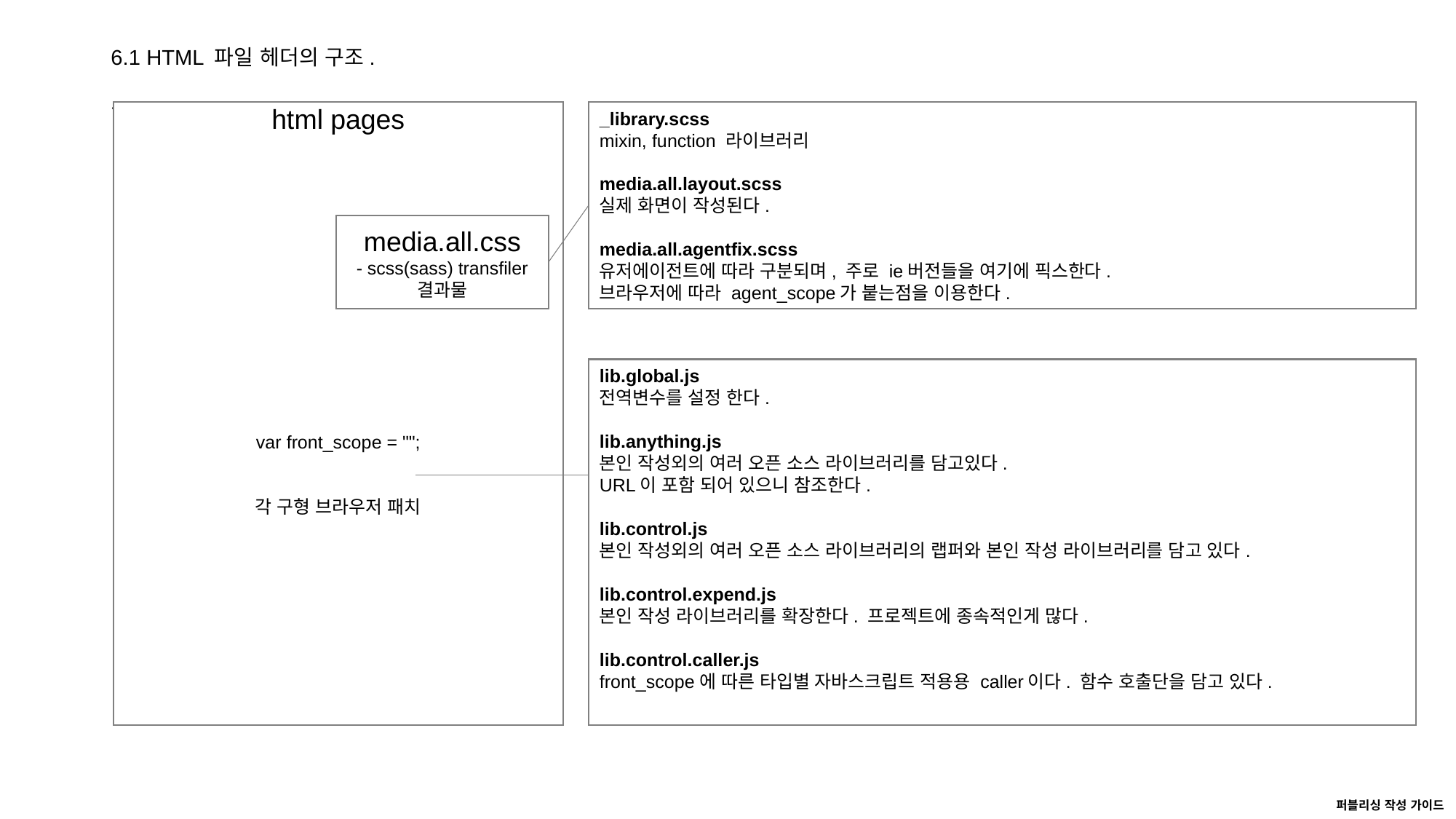

# 6.1 HTML 파일 헤더의 구조.
html pages

_library.scss
mixin, function 라이브러리

media.all.layout.scss
실제 화면이 작성된다.

media.all.agentfix.scss
유저에이전트에 따라 구분되며, 주로 ie버전들을 여기에 픽스한다.
브라우저에 따라 agent_scope가 붙는점을 이용한다.

media.all.css
- scss(sass) transfiler 결과물
lib.global.js
전역변수를 설정 한다.

lib.anything.js
본인 작성외의 여러 오픈 소스 라이브러리를 담고있다.
URL이 포함 되어 있으니 참조한다.

lib.control.js
본인 작성외의 여러 오픈 소스 라이브러리의 랩퍼와 본인 작성 라이브러리를 담고 있다.

lib.control.expend.js
본인 작성 라이브러리를 확장한다. 프로젝트에 종속적인게 많다.

lib.control.caller.js
front_scope에 따른 타입별 자바스크립트 적용용 caller이다. 함수 호출단을 담고 있다.

var front_scope = "";
각 구형 브라우저 패치